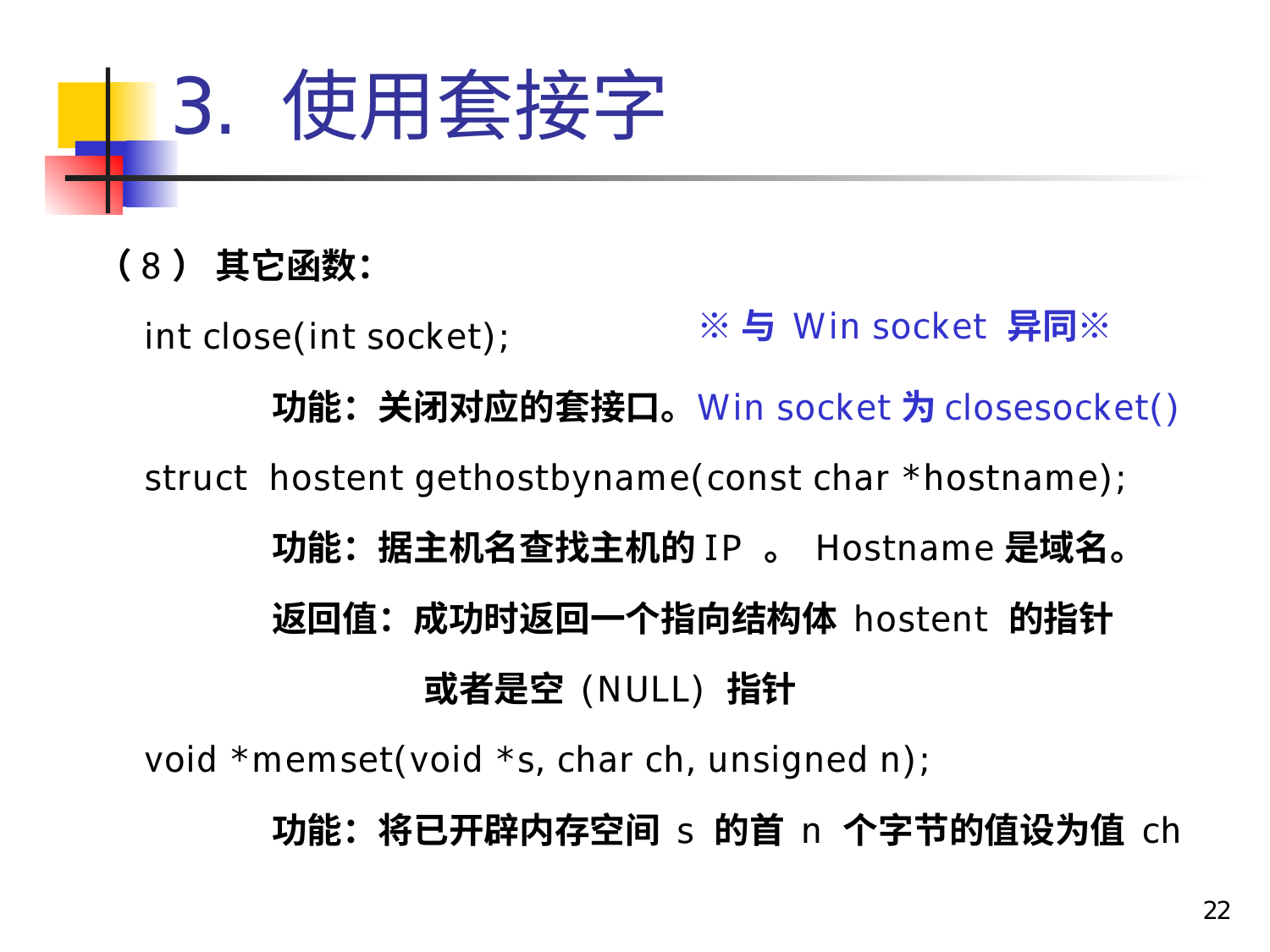

# 3. 使用套接字
（8） 其它函数：
	int close(int socket);
		功能：关闭对应的套接口。
	struct  hostent gethostbyname(const char *hostname);
		功能：据主机名查找主机的IP 。 Hostname是域名。
		返回值：成功时返回一个指向结构体 hostent 的指针
			  或者是空 (NULL) 指针
	void *memset(void *s, char ch, unsigned n);
		功能：将已开辟内存空间 s 的首 n 个字节的值设为值 ch
※与 Win socket 异同※
Win socket为closesocket()
22